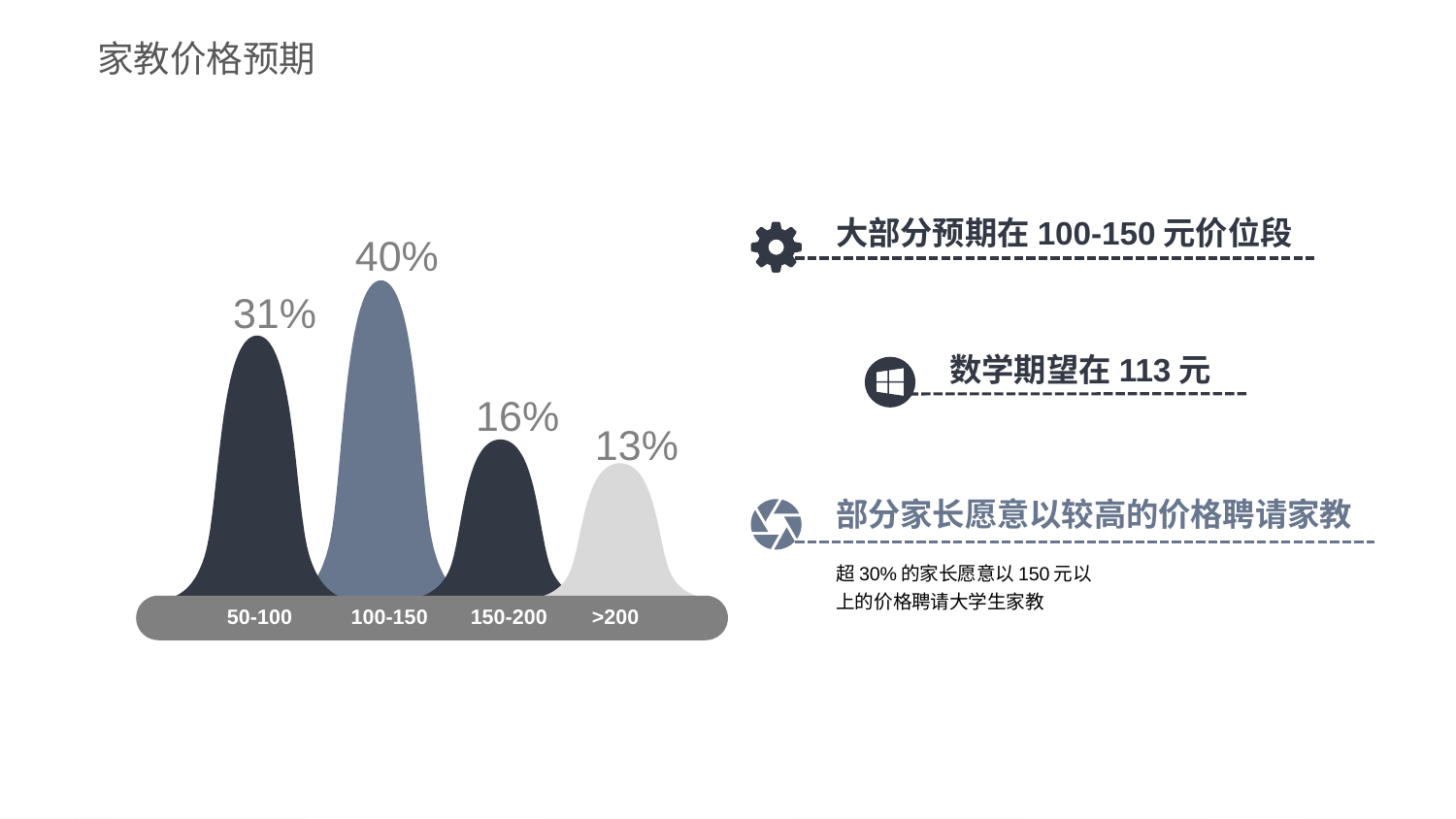

家教价格预期
大部分预期在100-150元价位段

40%

31%

16%
13%

50-100
100-150
150-200
>200
数学期望在113元

部分家长愿意以较高的价格聘请家教
超30%的家长愿意以150元以上的价格聘请大学生家教